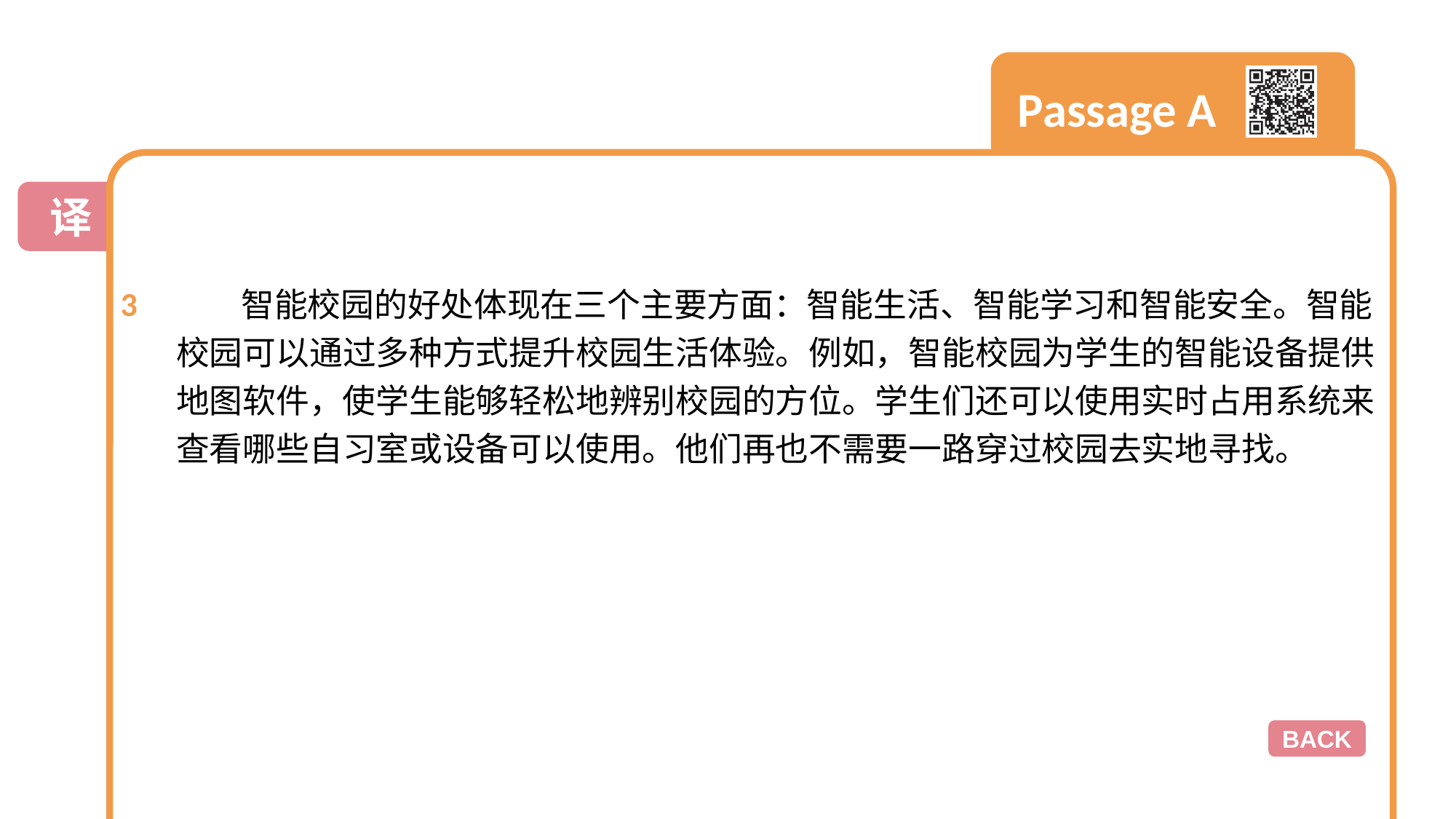

智能校园的好处体现在三个主要方面：智能生活、智能学习和智能安全。智能校园可以通过多种方式提升校园生活体验。例如，智能校园为学生的智能设备提供地图软件，使学生能够轻松地辨别校园的方位。学生们还可以使用实时占用系统来查看哪些自习室或设备可以使用。他们再也不需要一路穿过校园去实地寻找。

3

BACK